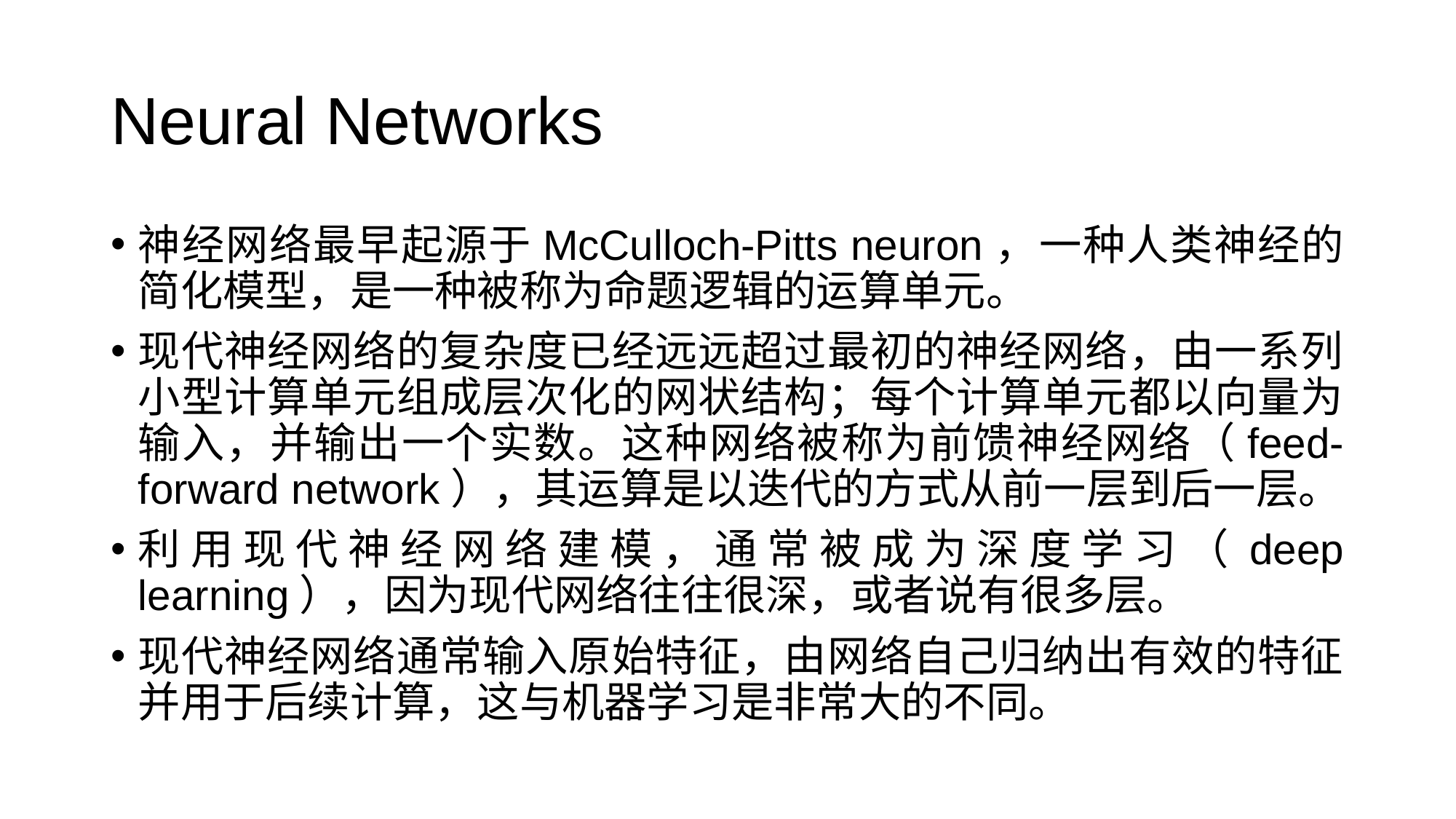

# Neural Networks
神经网络最早起源于McCulloch-Pitts neuron，一种人类神经的简化模型，是一种被称为命题逻辑的运算单元。
现代神经网络的复杂度已经远远超过最初的神经网络，由一系列小型计算单元组成层次化的网状结构；每个计算单元都以向量为输入，并输出一个实数。这种网络被称为前馈神经网络（feed-forward network），其运算是以迭代的方式从前一层到后一层。
利用现代神经网络建模，通常被成为深度学习（deep learning），因为现代网络往往很深，或者说有很多层。
现代神经网络通常输入原始特征，由网络自己归纳出有效的特征并用于后续计算，这与机器学习是非常大的不同。